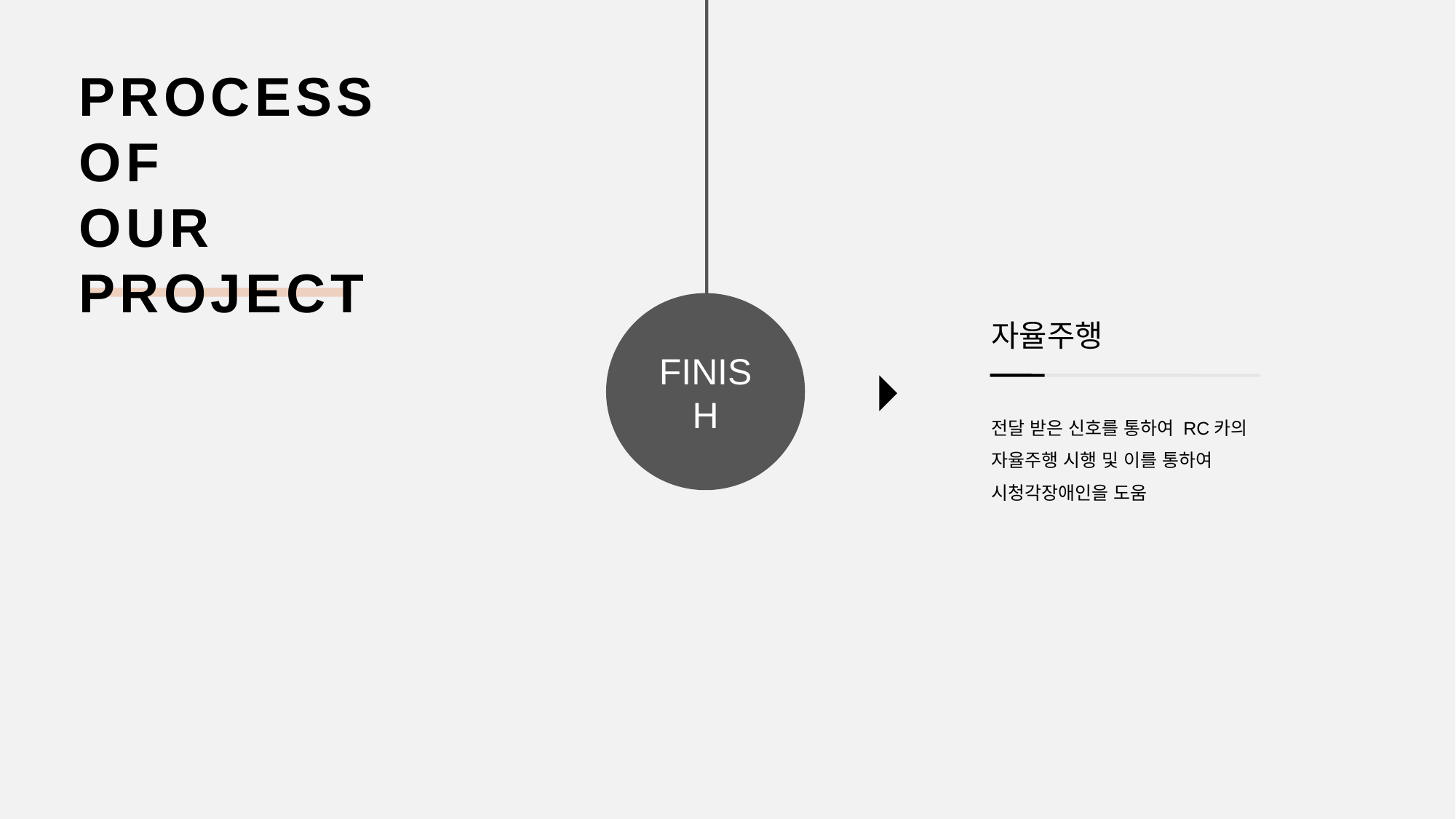

FINISH
PROCESS
OF
OUR
PROJECT

자율주행

전달 받은 신호를 통하여 RC카의 자율주행 시행 및 이를 통하여 시청각장애인을 도움